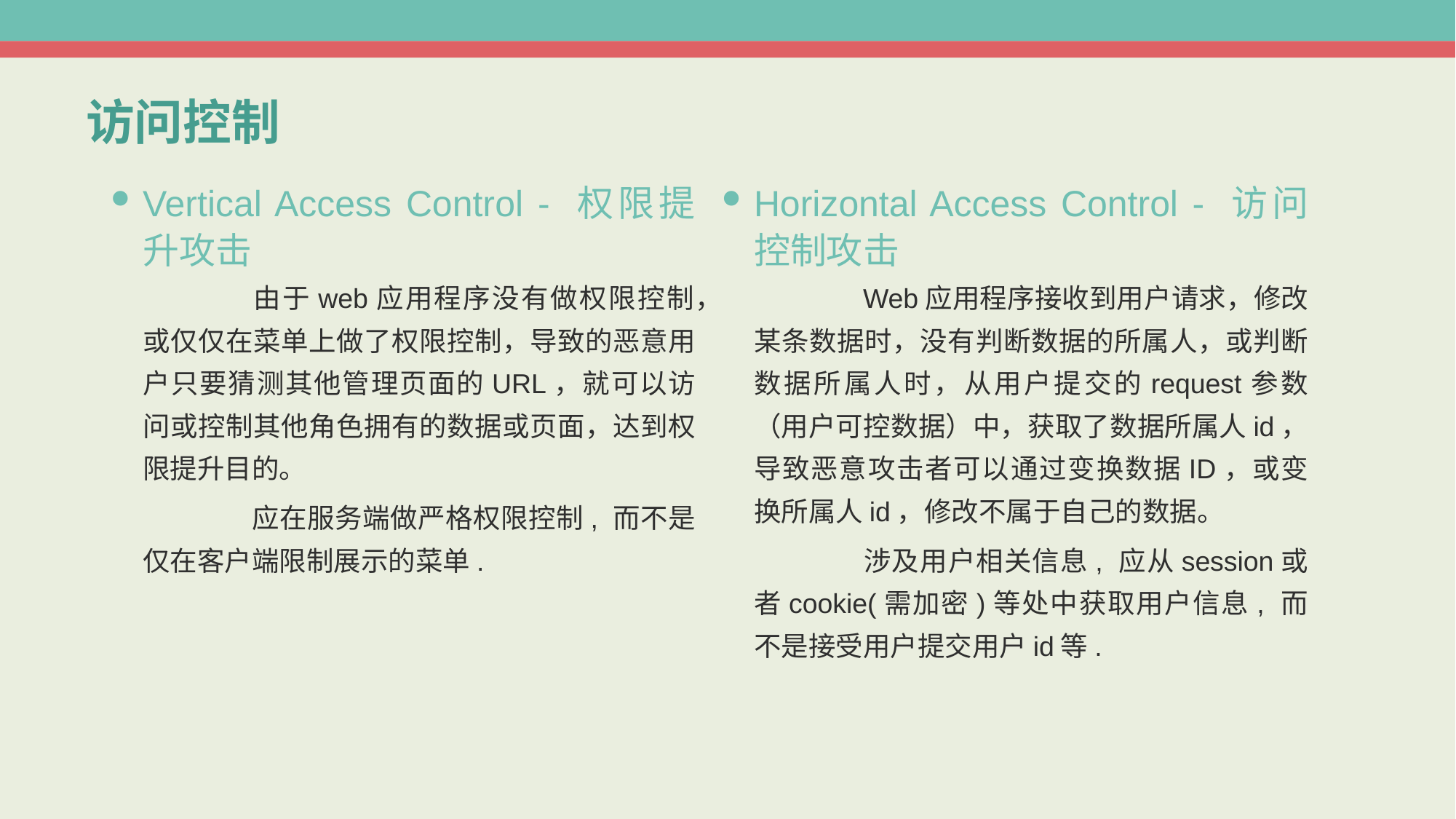

# 访问控制
Vertical Access Control - 权限提升攻击
	由于web应用程序没有做权限控制，或仅仅在菜单上做了权限控制，导致的恶意用户只要猜测其他管理页面的URL，就可以访问或控制其他角色拥有的数据或页面，达到权限提升目的。
	应在服务端做严格权限控制, 而不是仅在客户端限制展示的菜单.

Horizontal Access Control - 访问控制攻击
	Web应用程序接收到用户请求，修改某条数据时，没有判断数据的所属人，或判断数据所属人时，从用户提交的request参数（用户可控数据）中，获取了数据所属人id，导致恶意攻击者可以通过变换数据ID，或变换所属人id，修改不属于自己的数据。
	涉及用户相关信息, 应从session或者cookie(需加密)等处中获取用户信息, 而不是接受用户提交用户id等.